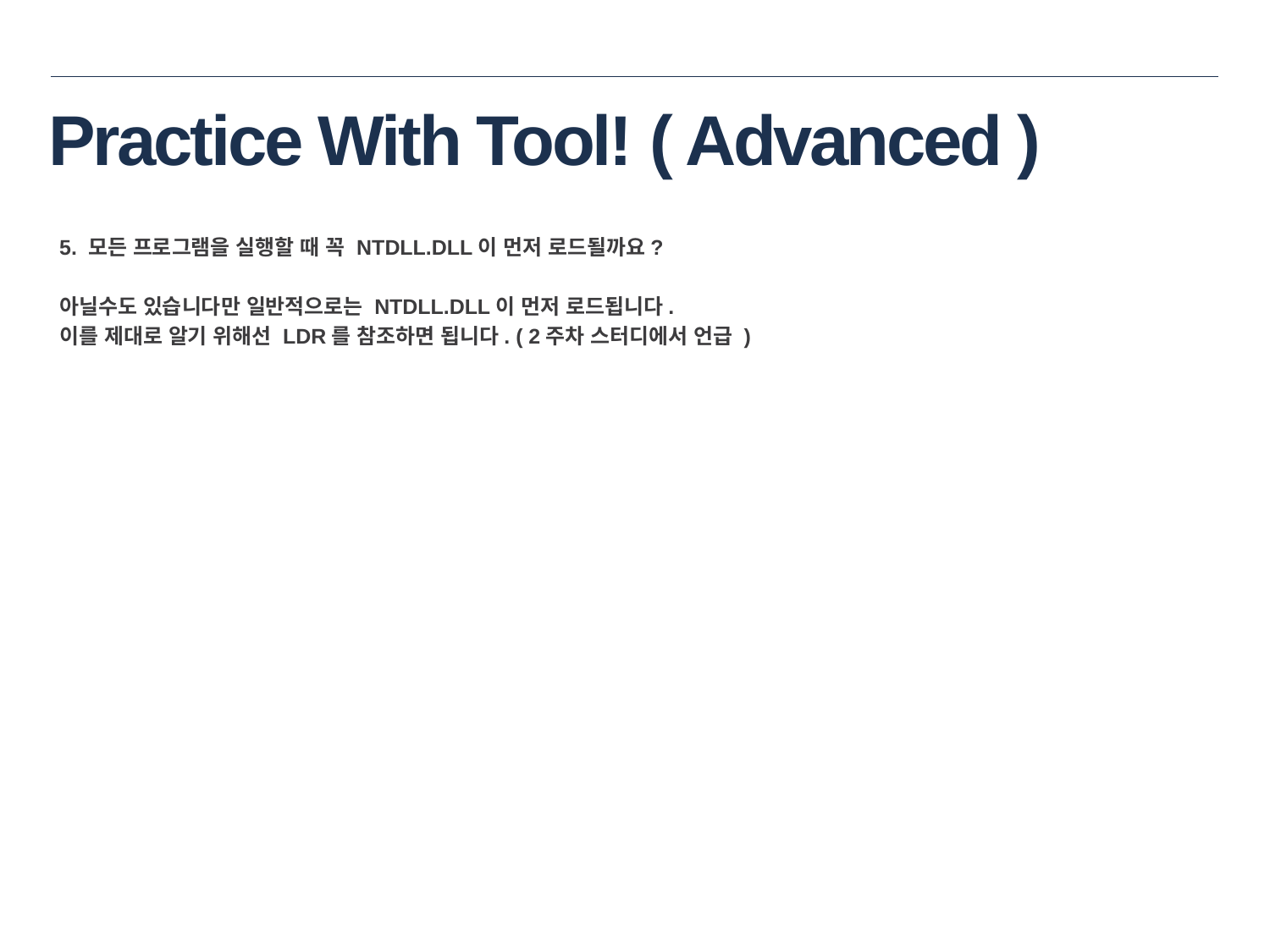

# Practice With Tool! ( Advanced )
5. 모든 프로그램을 실행할 때 꼭 NTDLL.DLL이 먼저 로드될까요?

아닐수도 있습니다만 일반적으로는 NTDLL.DLL이 먼저 로드됩니다.
이를 제대로 알기 위해선 LDR를 참조하면 됩니다. ( 2주차 스터디에서 언급 )